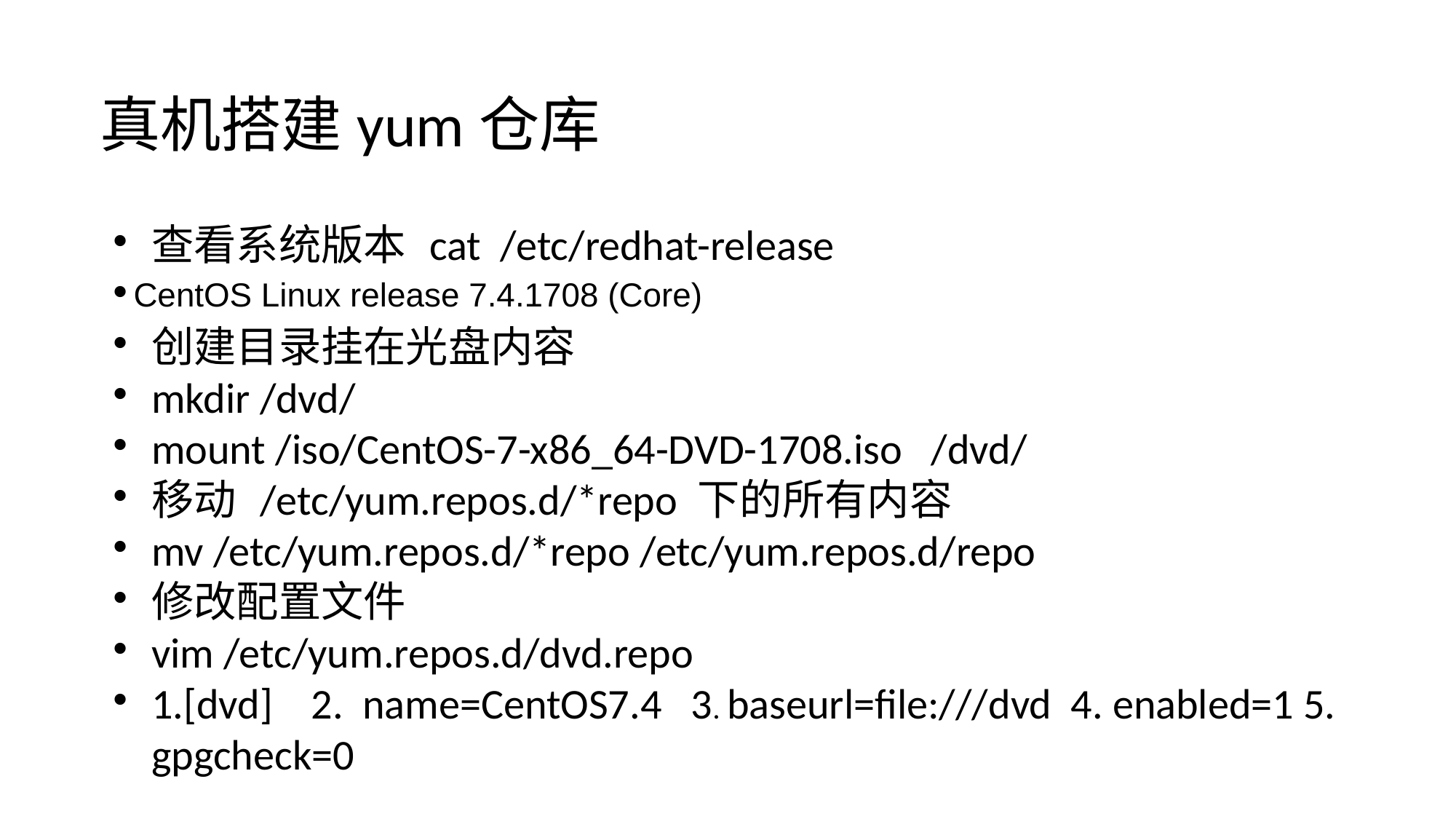

真机搭建yum仓库
查看系统版本 cat  /etc/redhat-release

创建目录挂在光盘内容
mkdir /dvd/
mount /iso/CentOS-7-x86_64-DVD-1708.iso   /dvd/
移动 /etc/yum.repos.d/*repo 下的所有内容
mv /etc/yum.repos.d/*repo /etc/yum.repos.d/repo
修改配置文件
vim /etc/yum.repos.d/dvd.repo
1.[dvd]    2.  name=CentOS7.4   3. baseurl=file:///dvd  4. enabled=1 5. gpgcheck=0
CentOS Linux release 7.4.1708 (Core)